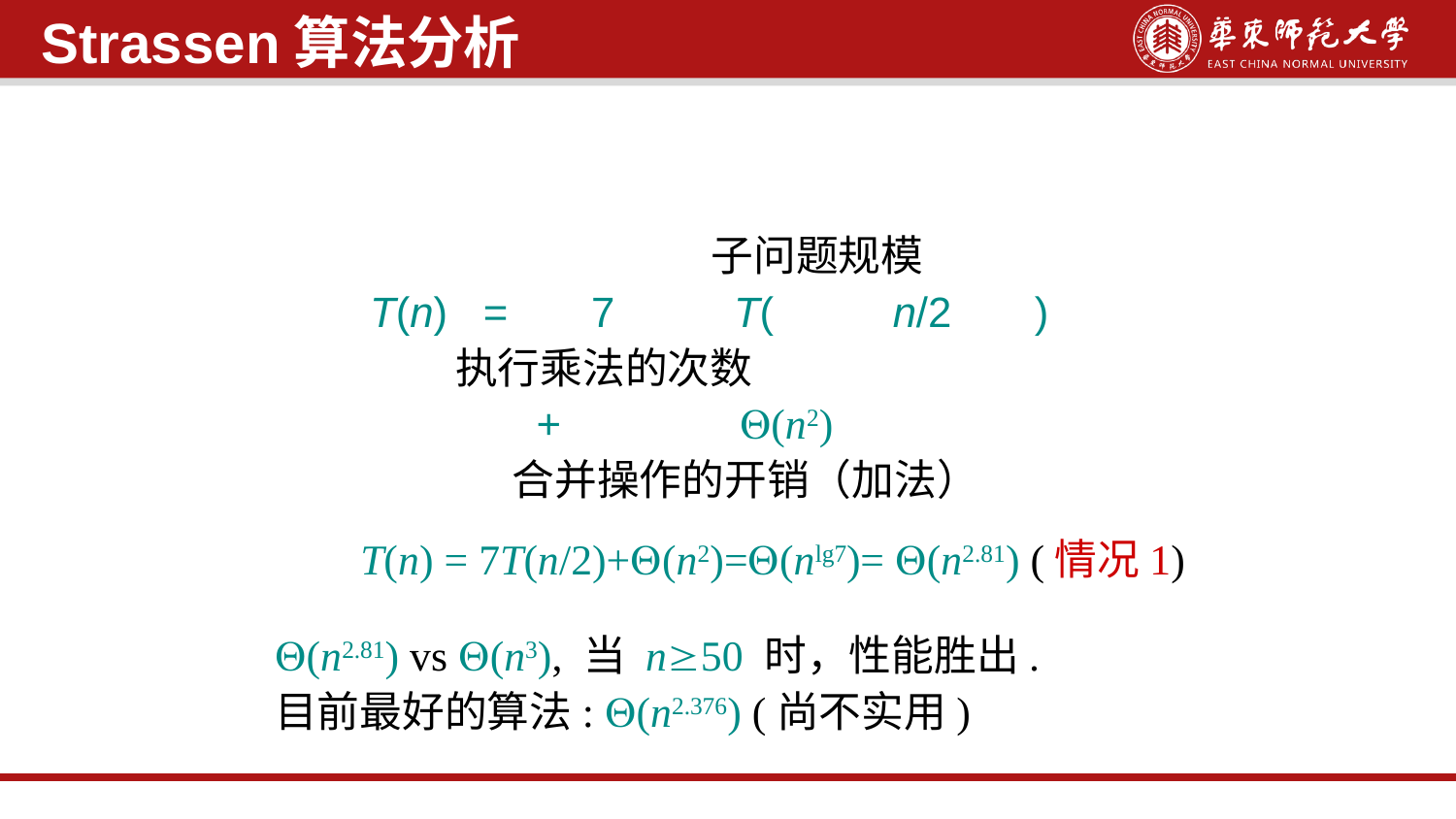

Strassen算法分析
                                             子问题规模
        T(n)   =       7          T(          n/2       )
                  执行乘法的次数
                      +               Θ(n2)
                        合并操作的开销（加法）

        T(n) = 7T(n/2)+Θ(n2)=Θ(nlg7)= Θ(n2.81) (情况1)

Θ(n2.81) vs Θ(n3), 当 n≥50 时，性能胜出.
目前最好的算法: Θ(n2.376) (尚不实用)